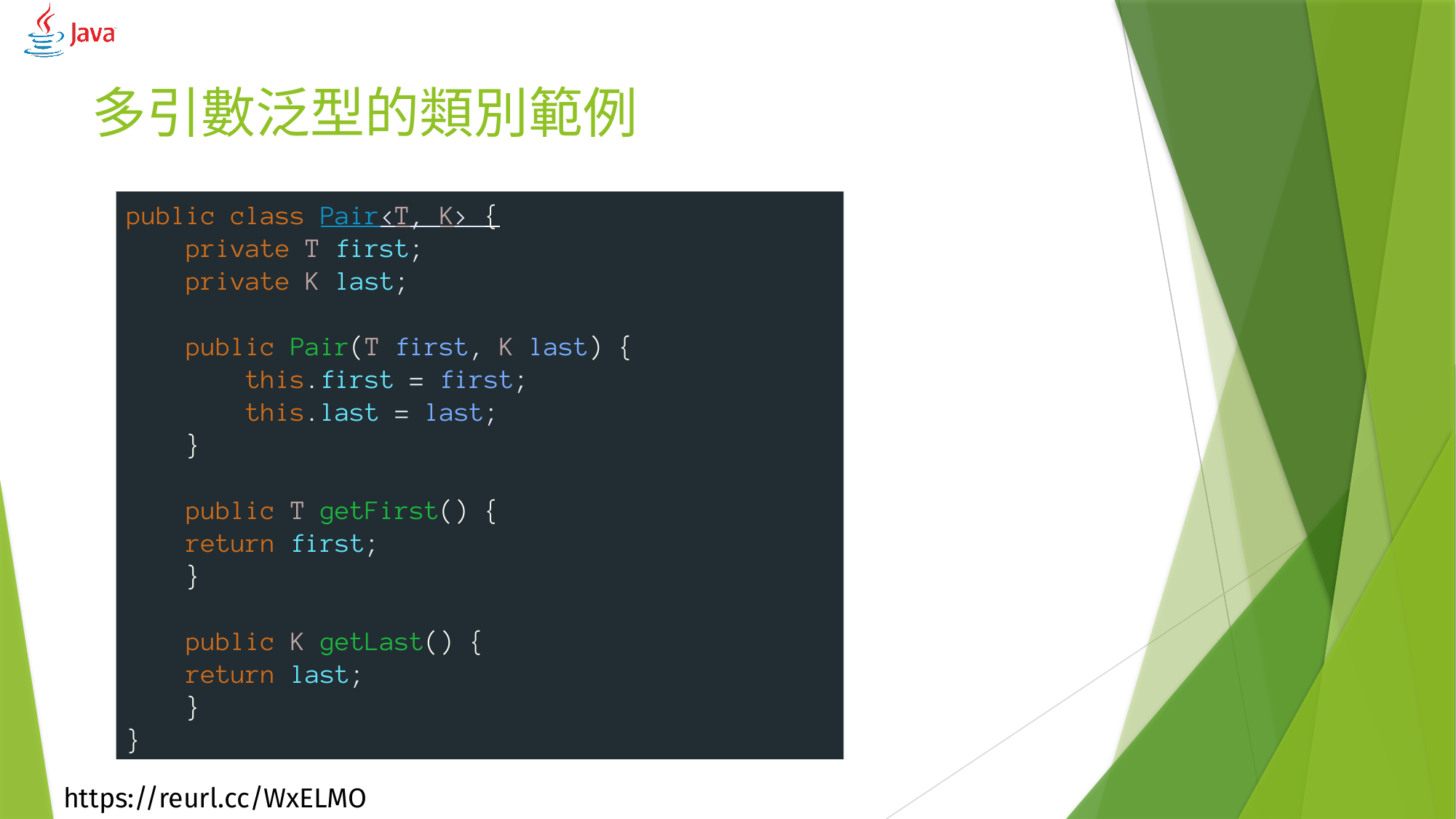

# 多引數泛型的類別範例
public class Pair<T, K> {
    private T first;
    private K last;

    public Pair(T first, K last) {
        this.first = first;
        this.last = last;
    }

    public T getFirst() {
    return first;
    }

    public K getLast() {
    return last;
    }
}